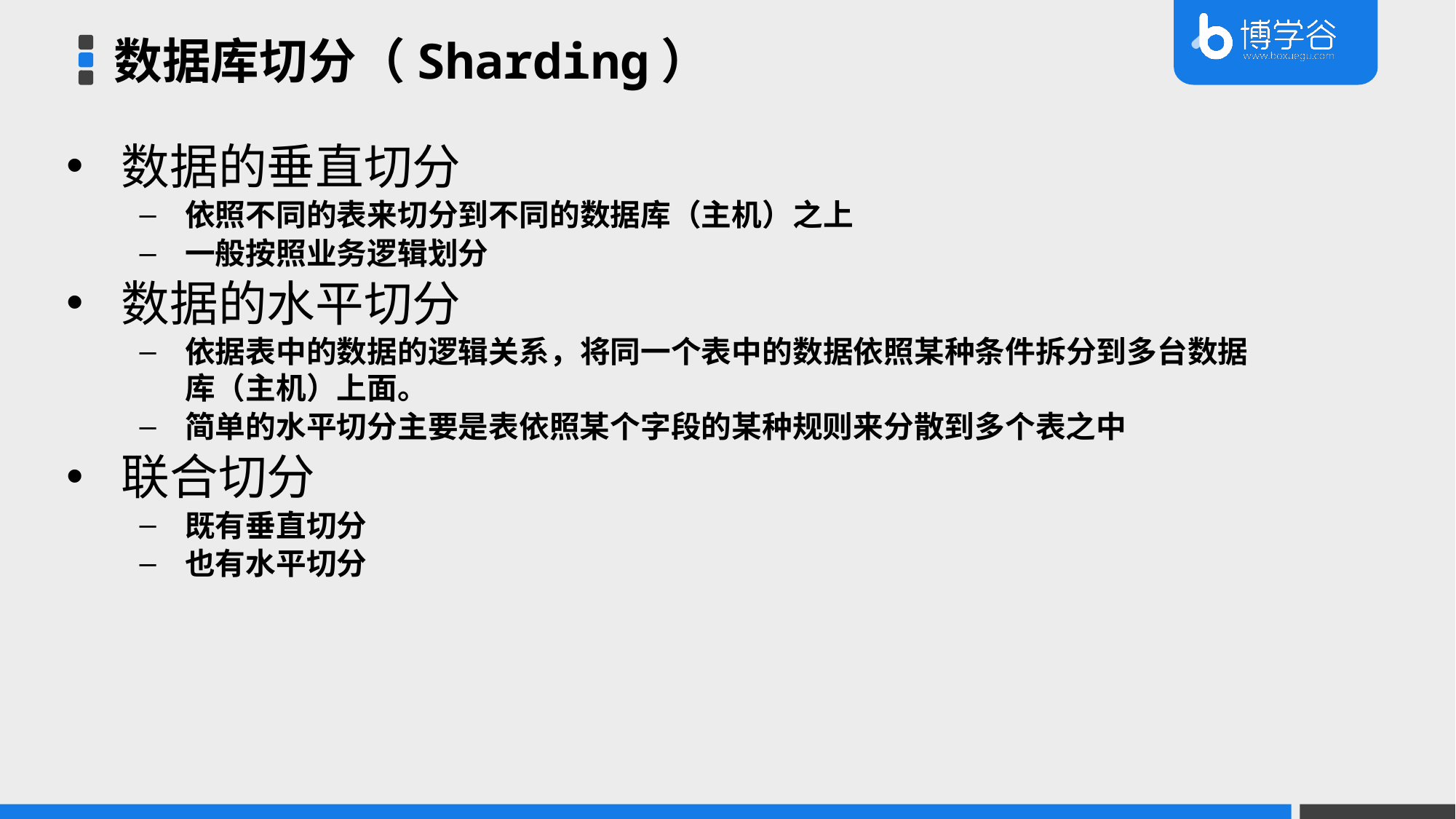

数据库切分（Sharding）
数据的垂直切分
依照不同的表来切分到不同的数据库（主机）之上
一般按照业务逻辑划分
数据的水平切分
依据表中的数据的逻辑关系，将同一个表中的数据依照某种条件拆分到多台数据库（主机）上面。
简单的水平切分主要是表依照某个字段的某种规则来分散到多个表之中
联合切分
既有垂直切分
也有水平切分